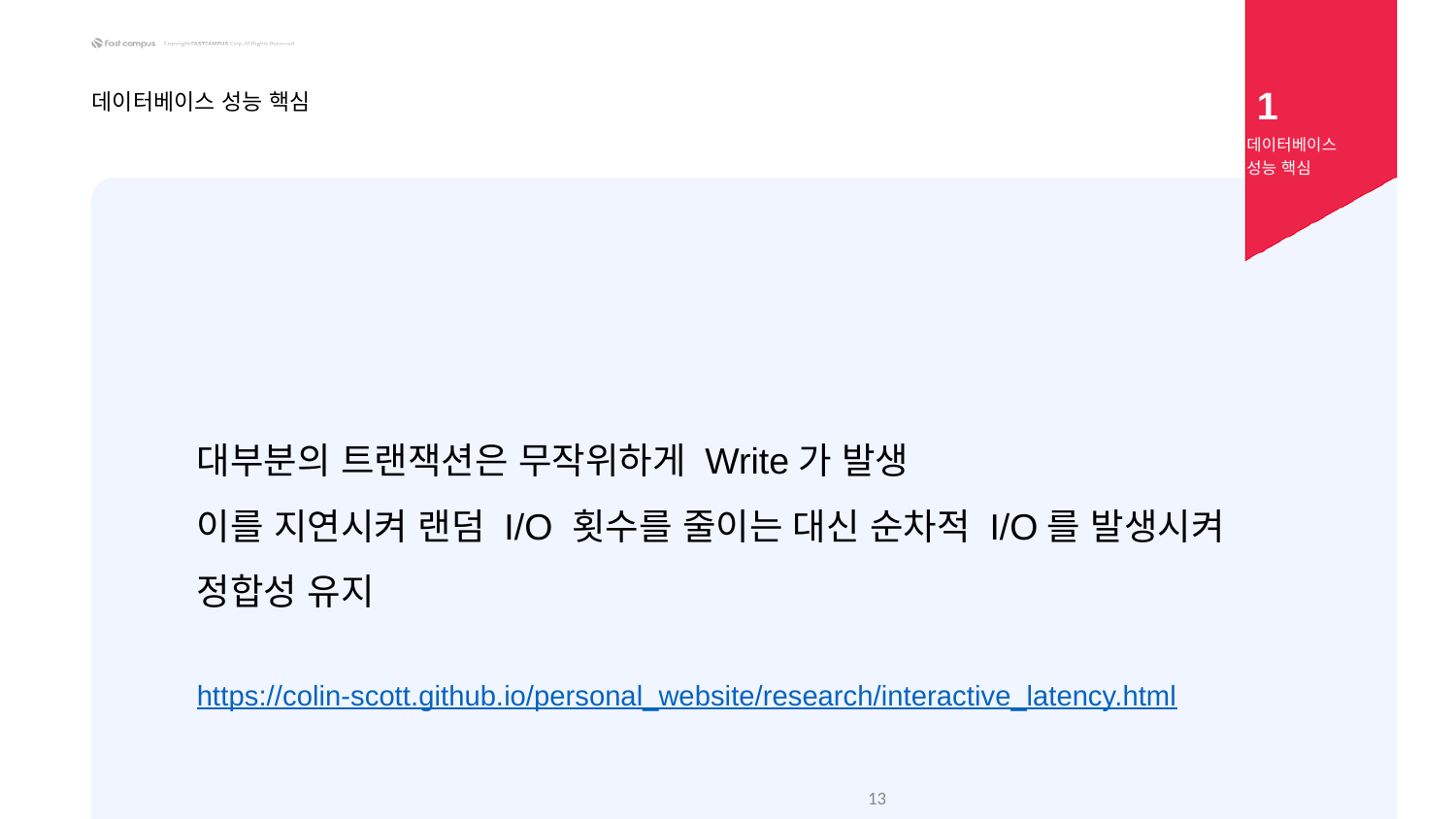

1
데이터베이스 성능 핵심
데이터베이스
성능 핵심
대부분의 트랜잭션은 무작위하게 Write가 발생
이를 지연시켜 랜덤 I/O 횟수를 줄이는 대신 순차적 I/O를 발생시켜 정합성 유지

https://colin-scott.github.io/personal_website/research/interactive_latency.html
13